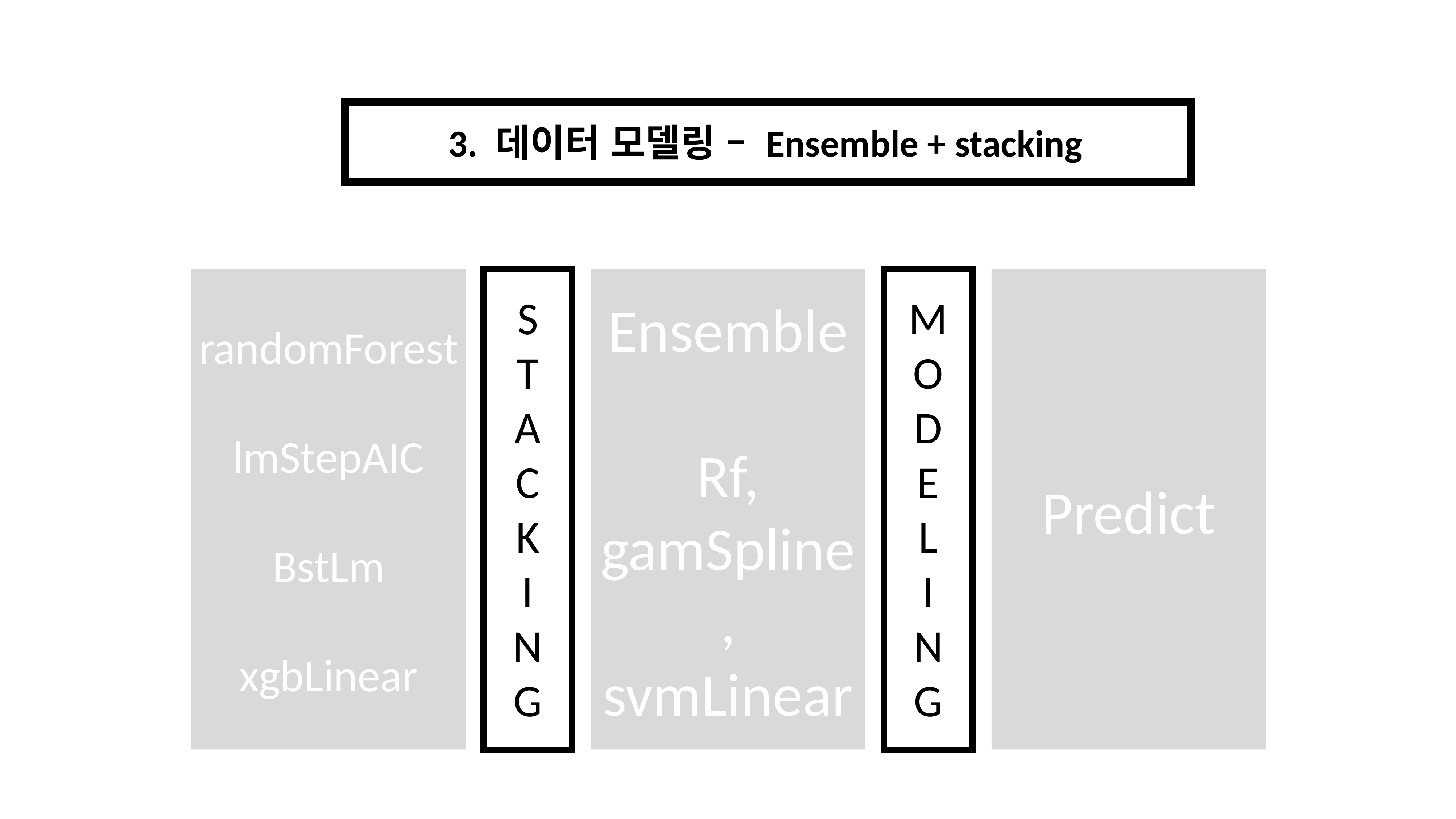

3. 데이터 모델링 – Ensemble + stacking
randomForest

lmStepAIC

BstLm

xgbLinear

Ensemble

Rf, gamSpline, svmLinear

Predict
S
T
A
C
K
I
N
G
M
O
D
E
L
I
N
G